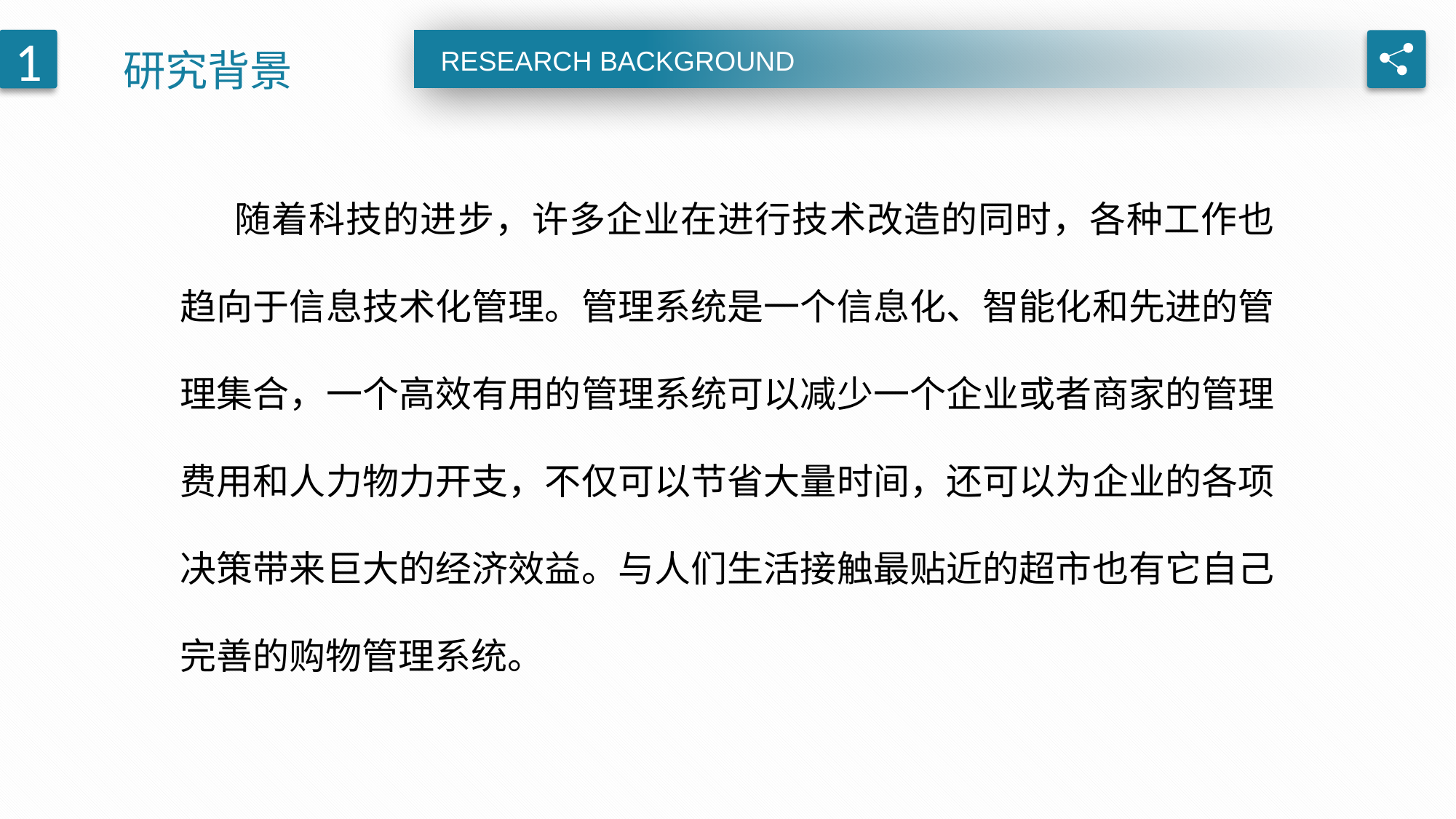

研究背景
1

RESEARCH BACKGROUND

随着科技的进步，许多企业在进行技术改造的同时，各种工作也趋向于信息技术化管理。管理系统是一个信息化、智能化和先进的管理集合，一个高效有用的管理系统可以减少一个企业或者商家的管理费用和人力物力开支，不仅可以节省大量时间，还可以为企业的各项决策带来巨大的经济效益。与人们生活接触最贴近的超市也有它自己完善的购物管理系统。